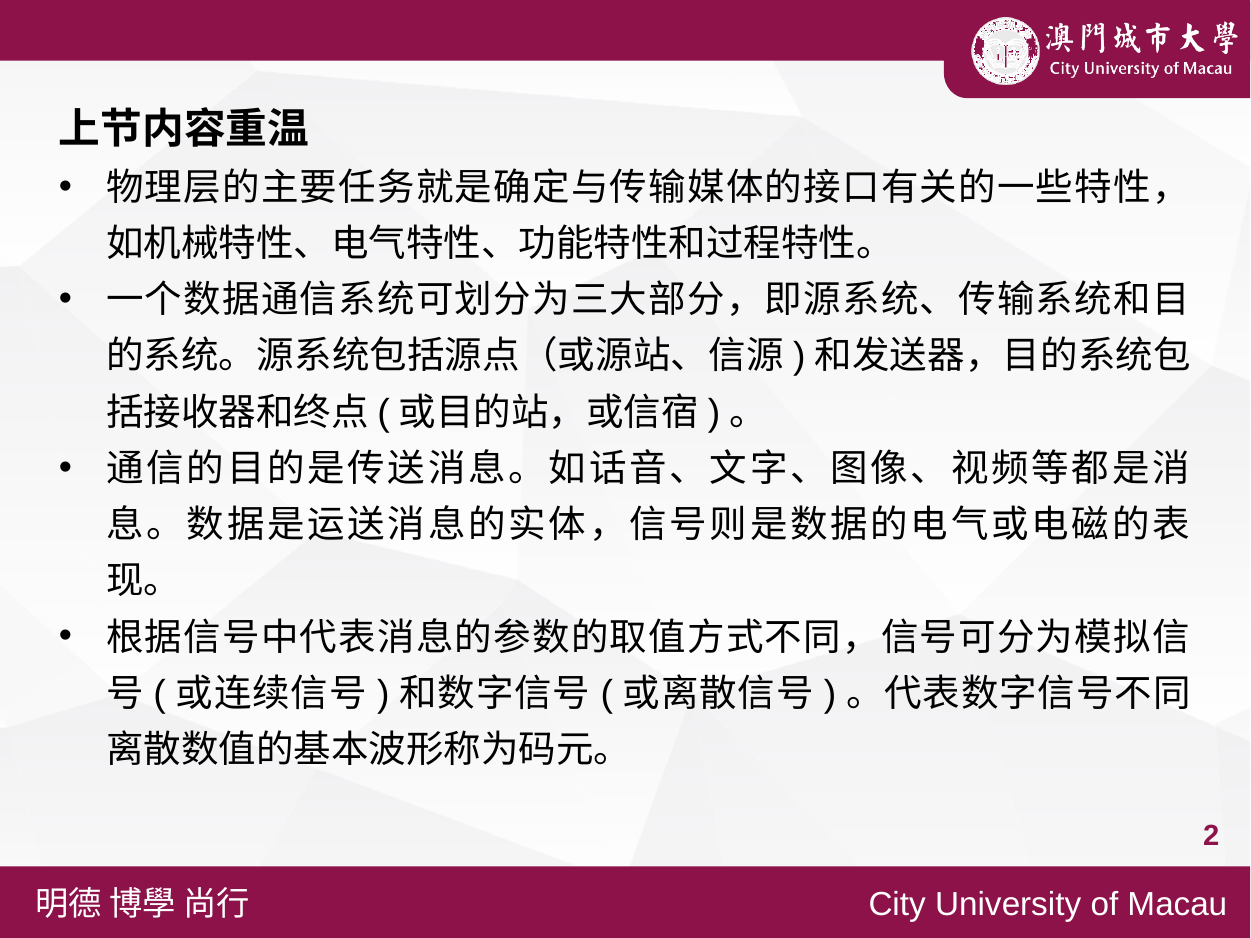

上节内容重温
物理层的主要任务就是确定与传输媒体的接口有关的一些特性，如机械特性、电气特性、功能特性和过程特性。
一个数据通信系统可划分为三大部分，即源系统、传输系统和目的系统。源系统包括源点（或源站、信源)和发送器，目的系统包括接收器和终点(或目的站，或信宿)。
通信的目的是传送消息。如话音、文字、图像、视频等都是消息。数据是运送消息的实体，信号则是数据的电气或电磁的表现。
根据信号中代表消息的参数的取值方式不同，信号可分为模拟信号(或连续信号)和数字信号(或离散信号)。代表数字信号不同离散数值的基本波形称为码元。
2